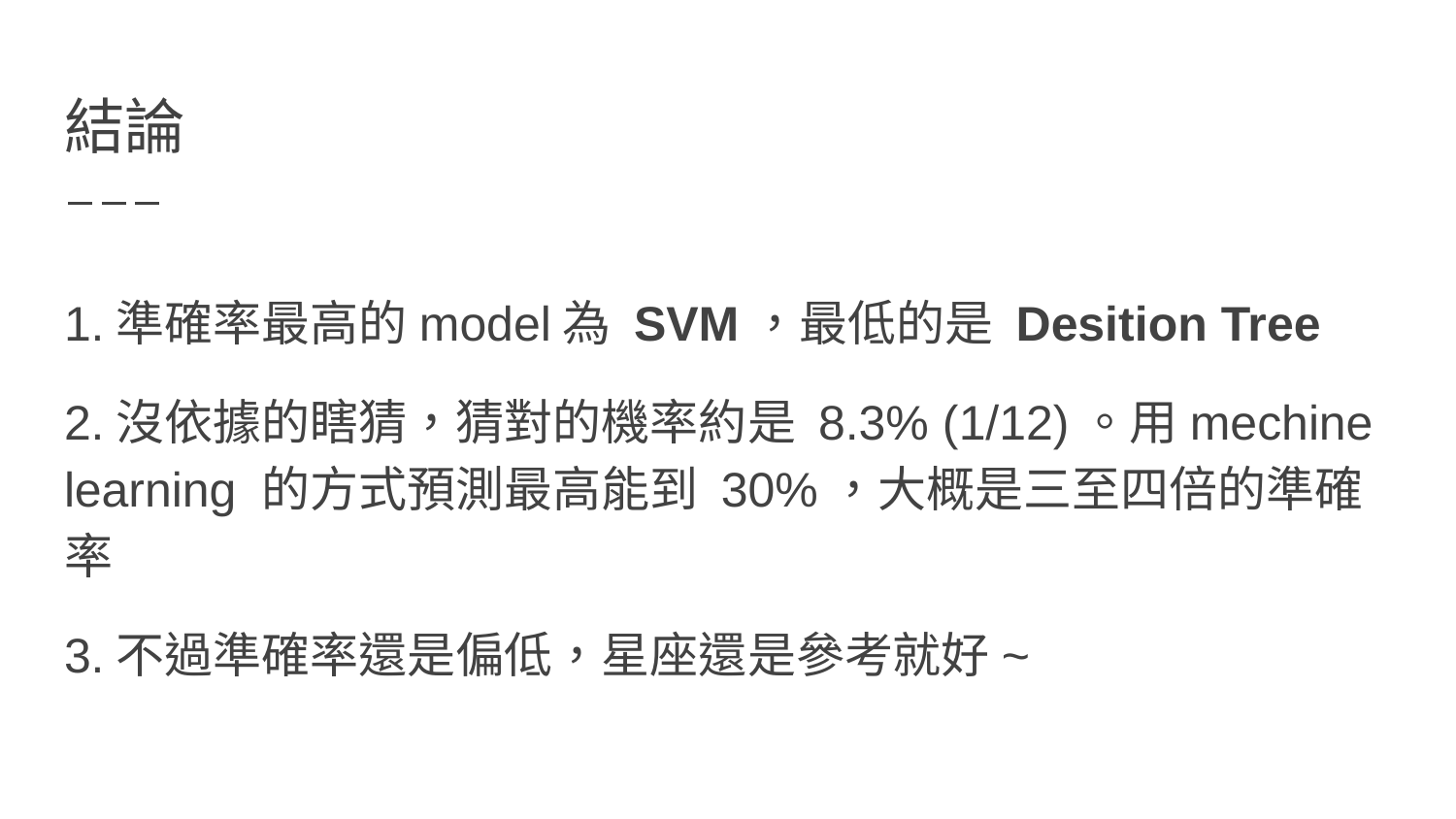

# 結論
1.準確率最高的model為 SVM，最低的是 Desition Tree
2.沒依據的瞎猜，猜對的機率約是 8.3% (1/12)。用mechine learning 的方式預測最高能到 30%，大概是三至四倍的準確率
3.不過準確率還是偏低，星座還是參考就好~